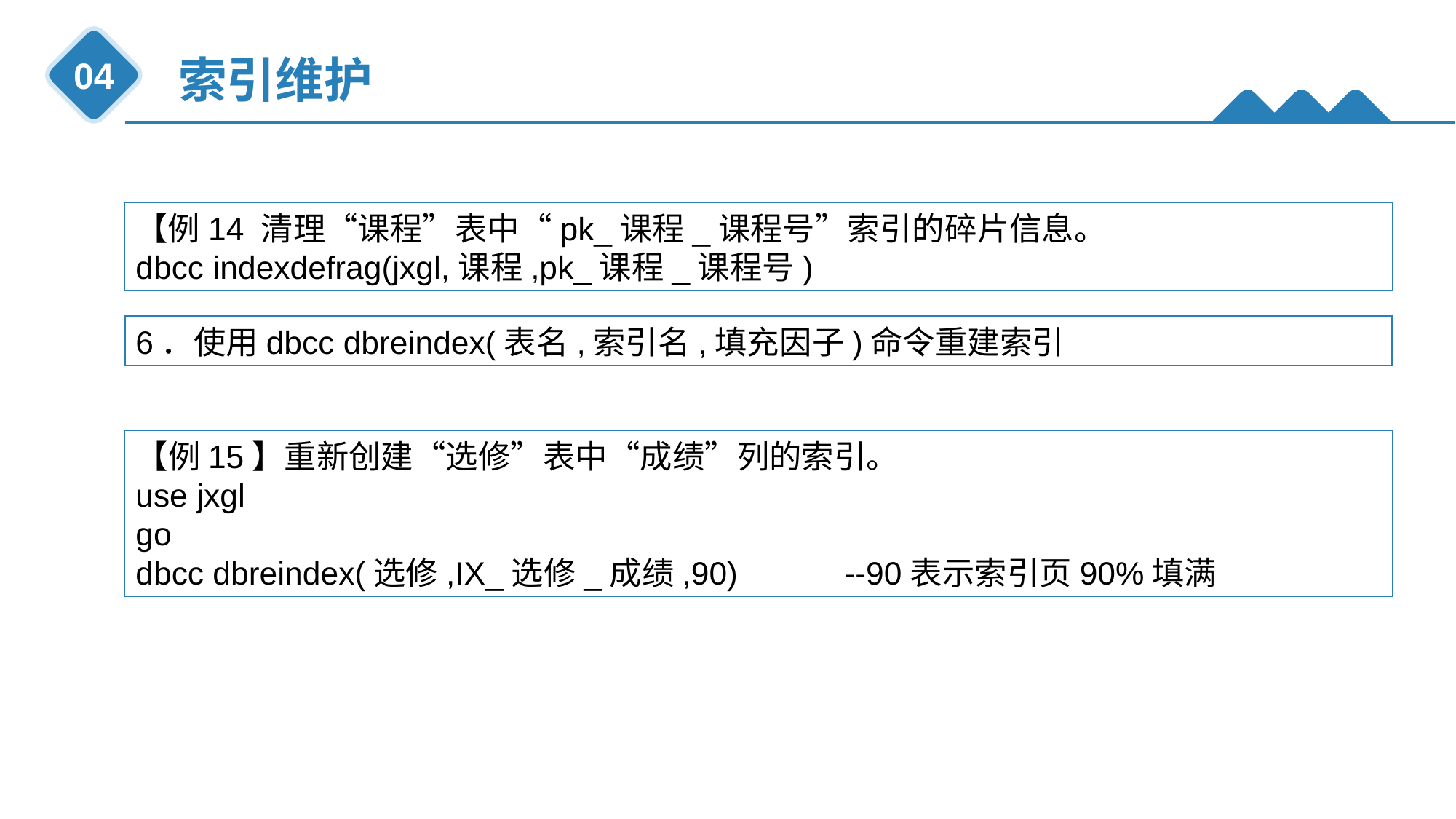

索引维护
04

【例14 清理“课程”表中“pk_课程_课程号”索引的碎片信息。
dbcc indexdefrag(jxgl,课程,pk_课程_课程号)
6．使用dbcc dbreindex(表名,索引名,填充因子)命令重建索引
数据库原理与应用
【例15】重新创建“选修”表中“成绩”列的索引。
use jxgl
go
dbcc dbreindex(选修,IX_选修_成绩,90)            --90表示索引页90%填满